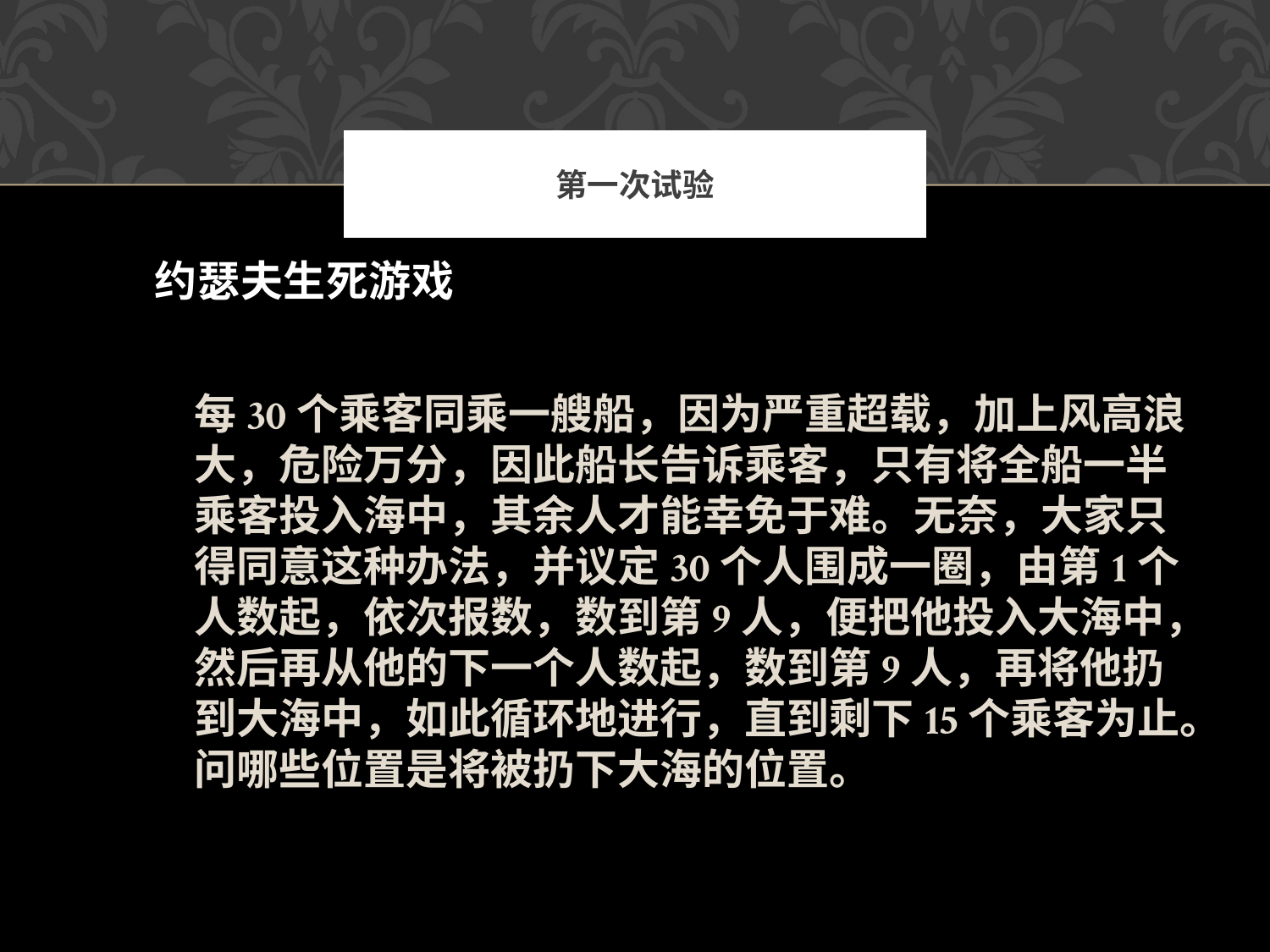

# 第一次试验
约瑟夫生死游戏

每30个乘客同乘一艘船，因为严重超载，加上风高浪大，危险万分，因此船长告诉乘客，只有将全船一半乘客投入海中，其余人才能幸免于难。无奈，大家只得同意这种办法，并议定30个人围成一圈，由第1个人数起，依次报数，数到第9人，便把他投入大海中，然后再从他的下一个人数起，数到第9人，再将他扔到大海中，如此循环地进行，直到剩下15个乘客为止。问哪些位置是将被扔下大海的位置。